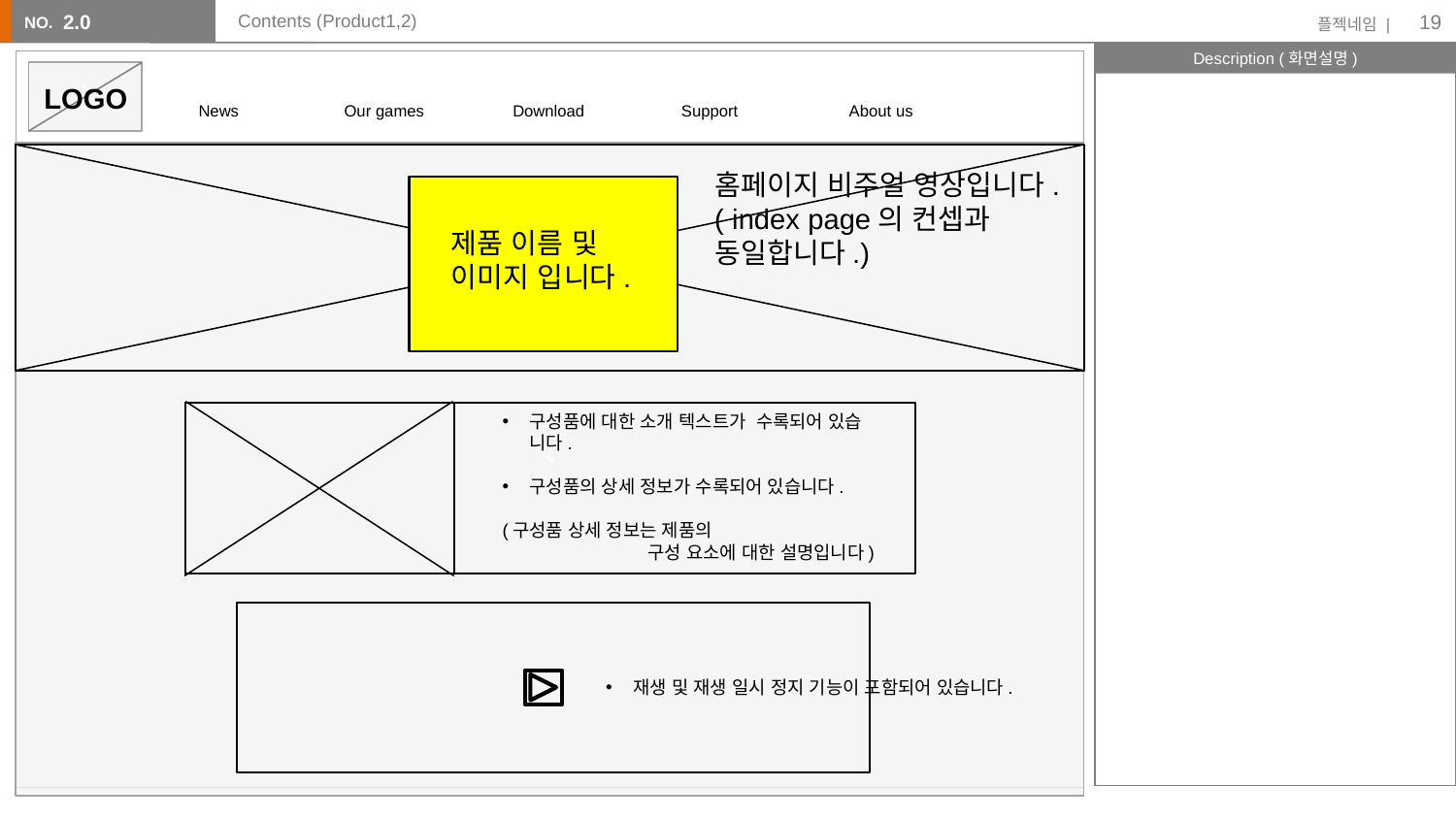

19
2.0
# Contents (Product1,2)

`
`
LOGO
News 	Our games 	     Download 	          Support 	               About us
`

홈페이지 비주얼 영상입니다.
( index page의 컨셉과 동일합니다.)

제품 이름 및
이미지 입니다.

구성품에 대한 소개 텍스트가  수록되어 있습
니다.

구성품의 상세 정보가 수록되어 있습니다.

(구성품 상세 정보는 제품의
	구성 요소에 대한 설명입니다)

재생 및 재생 일시 정지 기능이 포함되어 있습니다.